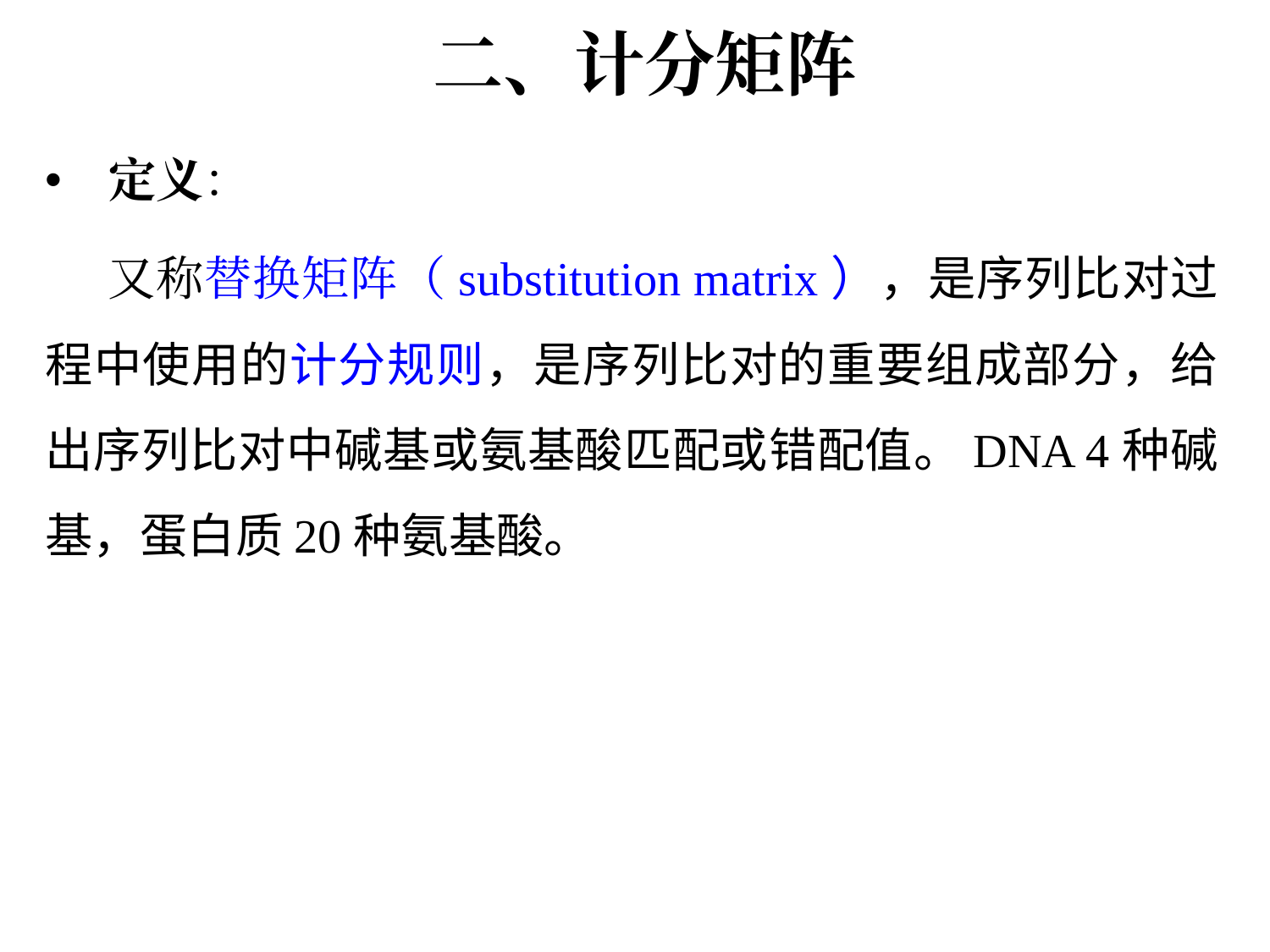

# 二、计分矩阵
定义：
    又称替换矩阵（substitution matrix），是序列比对过程中使用的计分规则，是序列比对的重要组成部分，给出序列比对中碱基或氨基酸匹配或错配值。DNA 4种碱基，蛋白质20种氨基酸。